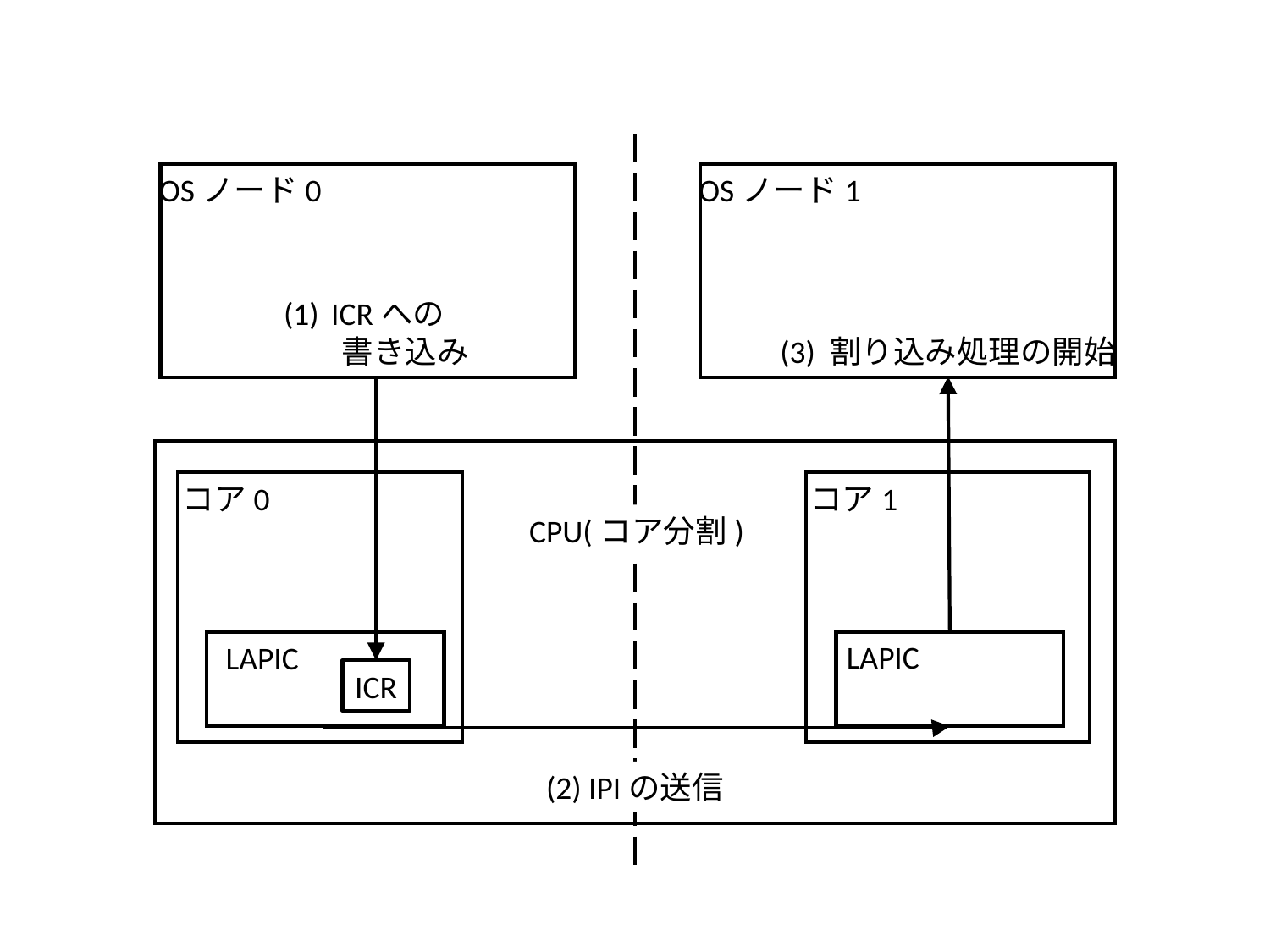

OSノード0

OSノード1
ICRへの
       書き込み
(3) 割り込み処理の開始

コア0

コア1
LAPIC

LAPIC

ICR
(2) IPIの送信
CPU(コア分割)